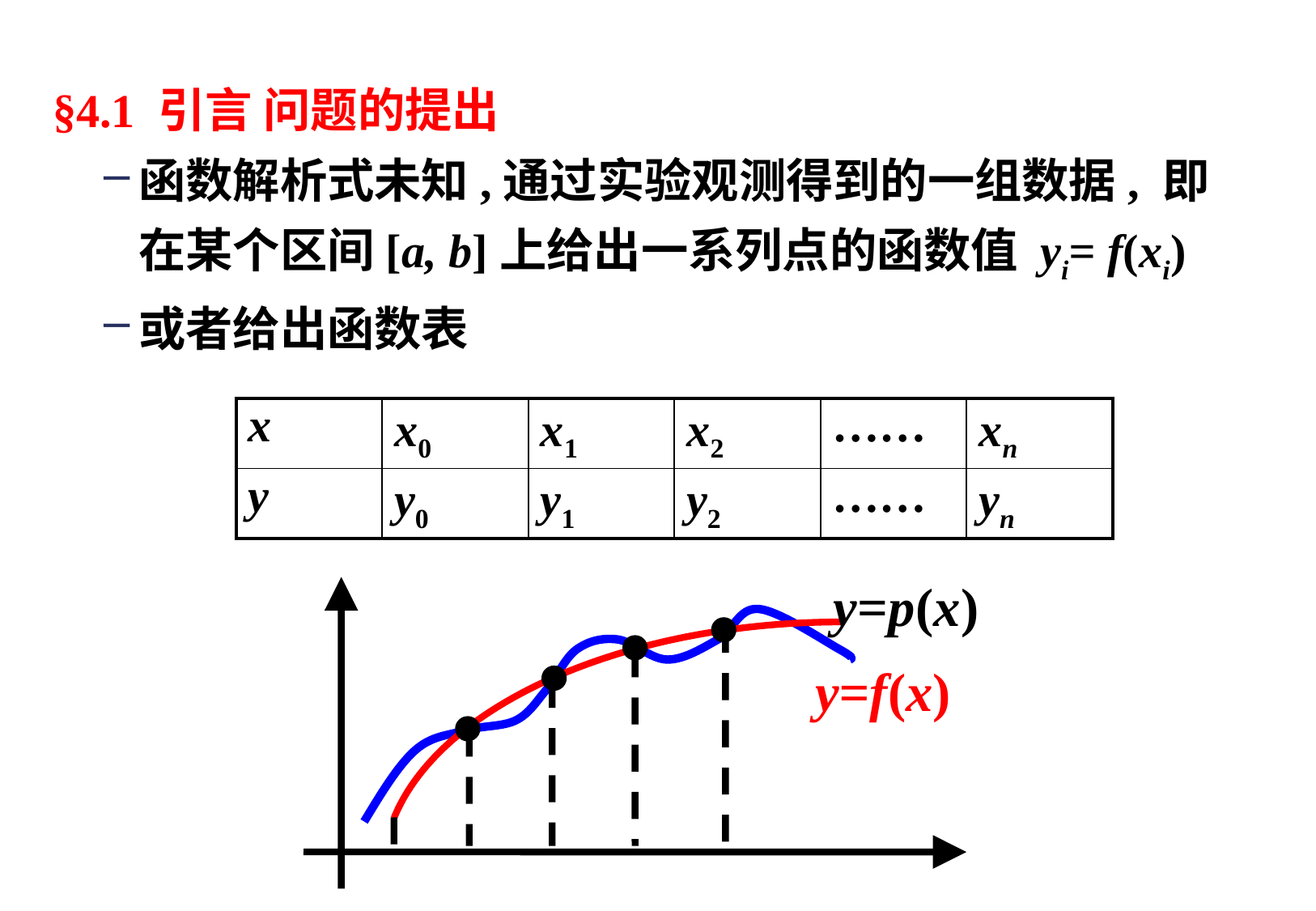

§4.1 引言 问题的提出
函数解析式未知,通过实验观测得到的一组数据, 即在某个区间[a, b]上给出一系列点的函数值 yi= f(xi)
或者给出函数表
| x | x0 | x1 | x2 | …… | xn |
| --- | --- | --- | --- | --- | --- |
| y | y0 | y1 | y2 | …… | yn |
y=p(x)

y=f(x)